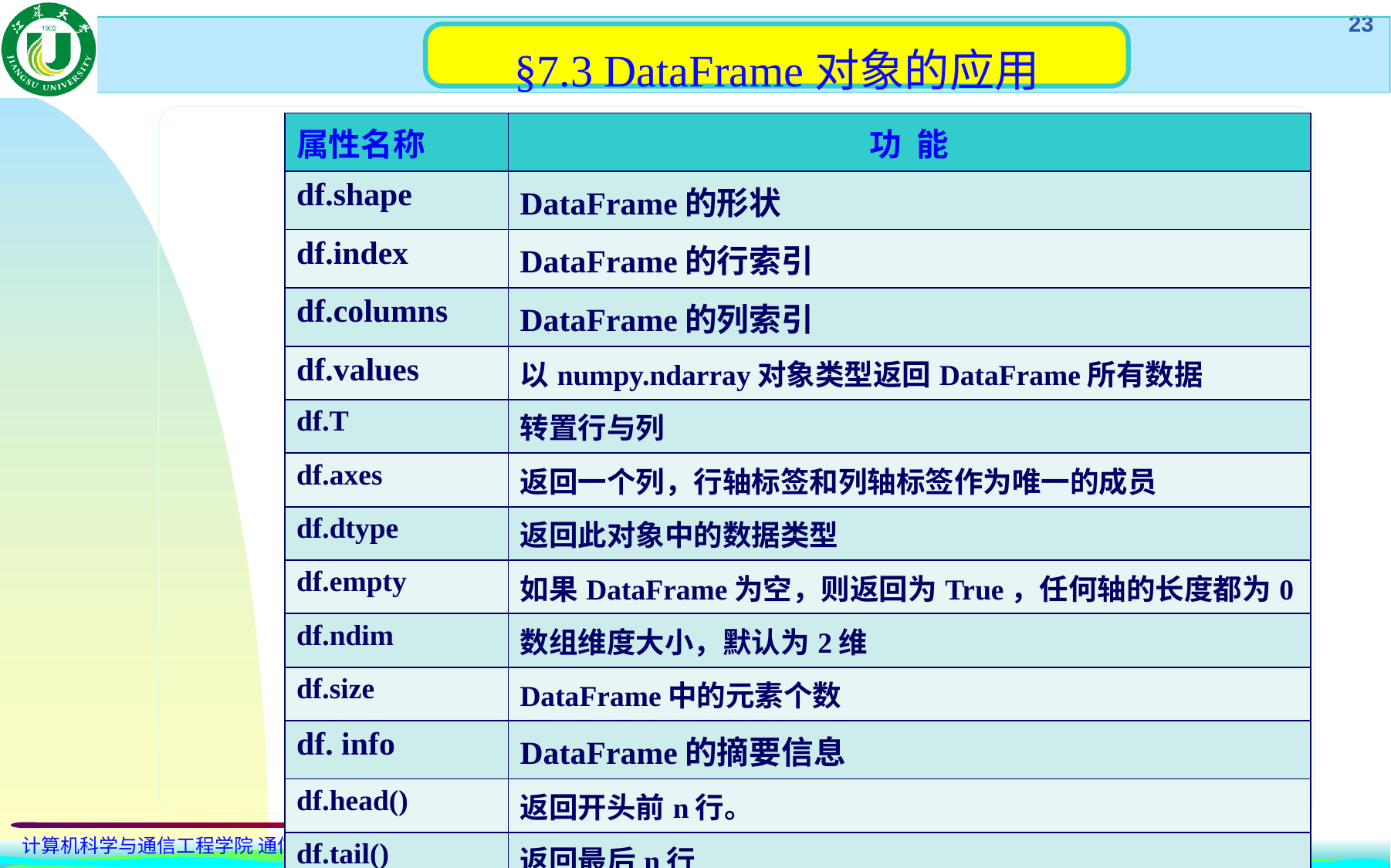

§7.3 DataFrame对象的应用
| 属性名称 | 功 能 |
| --- | --- |
| df.shape | DataFrame的形状 |
| df.index | DataFrame的行索引 |
| df.columns | DataFrame的列索引 |
| df.values | 以numpy.ndarray对象类型返回DataFrame所有数据 |
| df.T | 转置行与列 |
| df.axes | 返回一个列，行轴标签和列轴标签作为唯一的成员 |
| df.dtype | 返回此对象中的数据类型 |
| df.empty | 如果DataFrame为空，则返回为True，任何轴的长度都为0 |
| df.ndim | 数组维度大小，默认为2维 |
| df.size | DataFrame中的元素个数 |
| df. info | DataFrame的摘要信息 |
| df.head() | 返回开头前n行。 |
| df.tail() | 返回最后n行 |